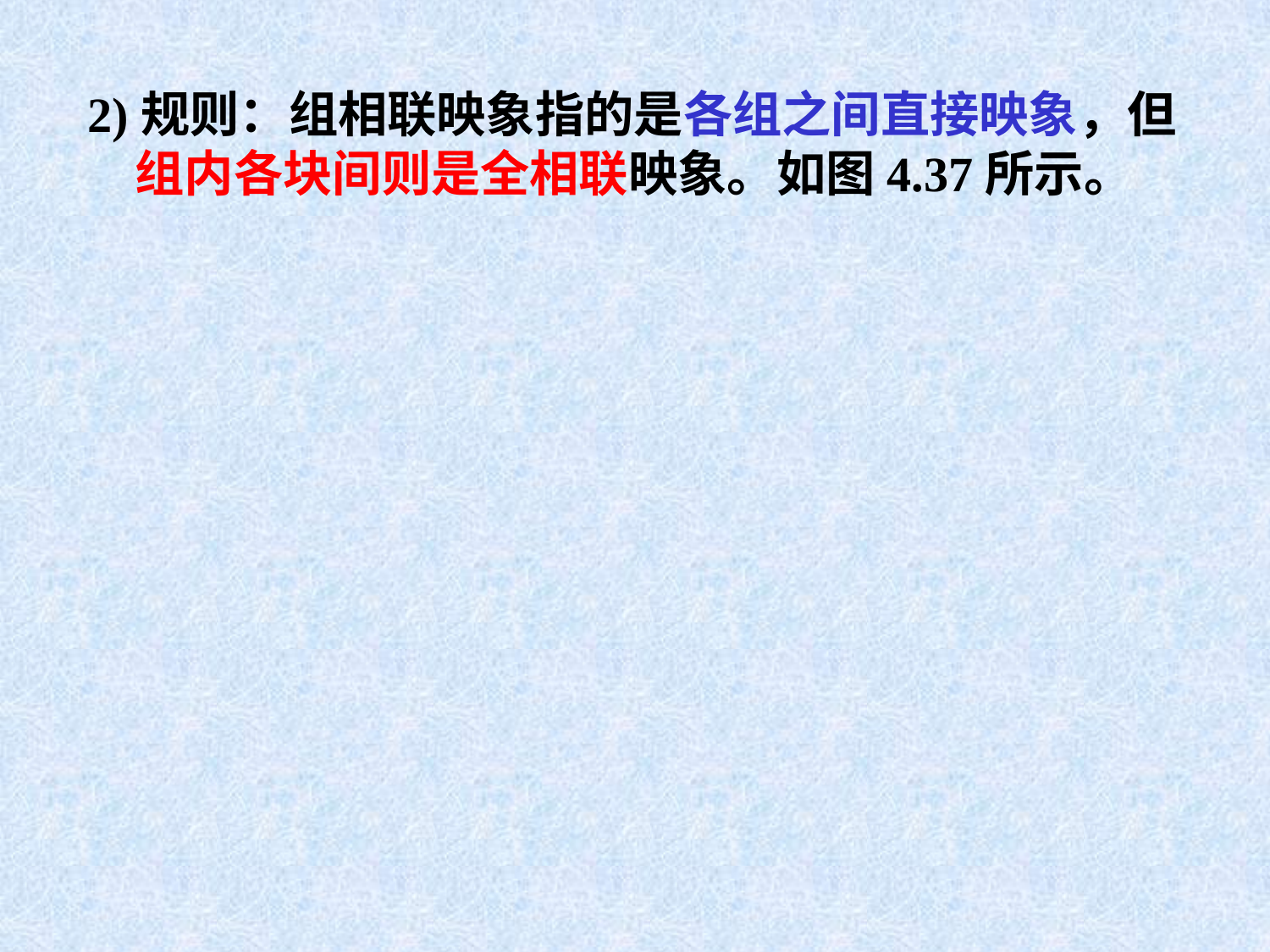

2)规则：组相联映象指的是各组之间直接映象，但组内各块间则是全相联映象。如图4.37所示。